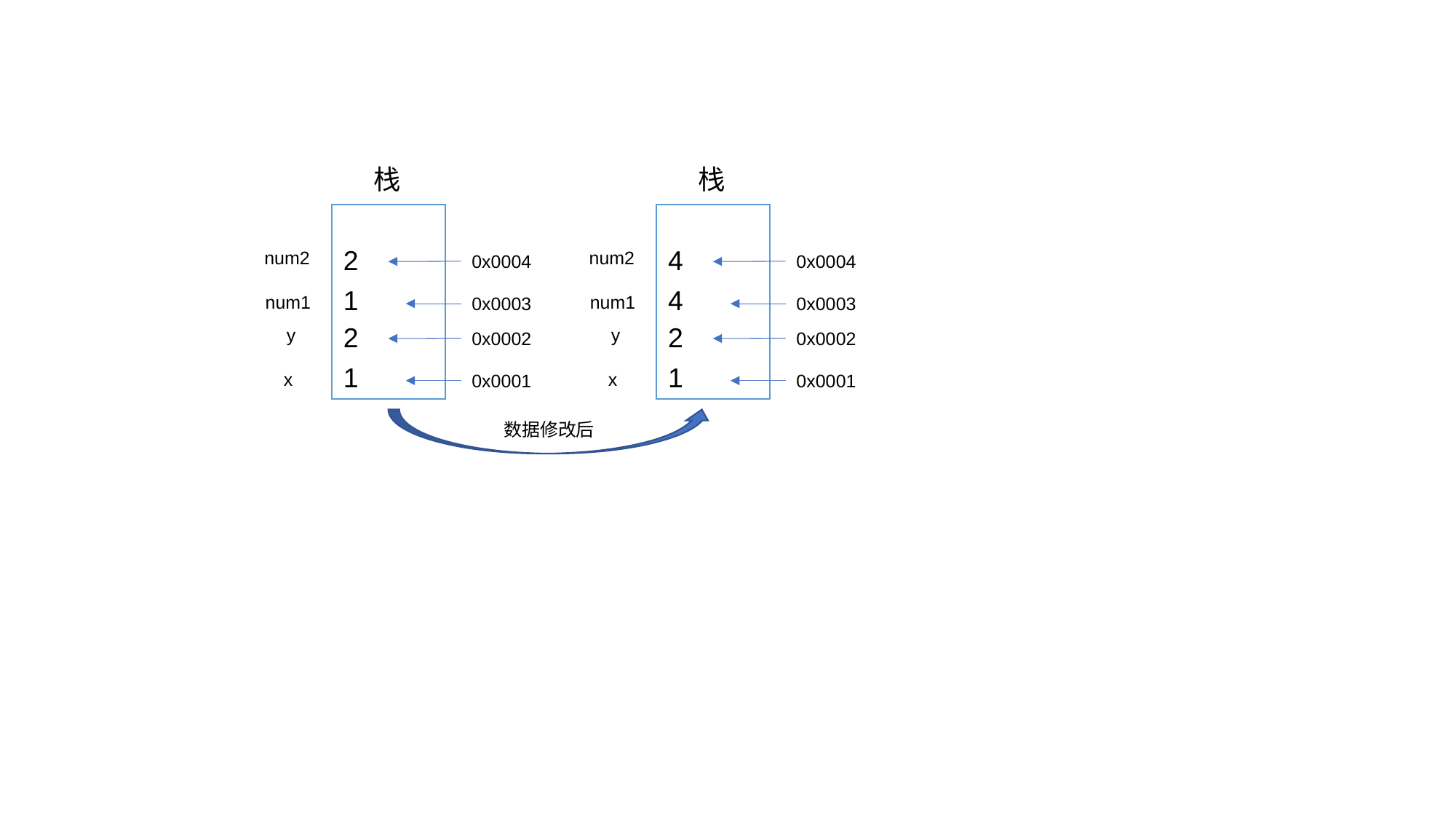

栈
栈

2
4
num2
num2
0x0004
0x0004
1
4
num1
num1
0x0003
0x0003
2
2
y
y
0x0002
0x0002
1
1
x
x
0x0001
0x0001

数据修改后